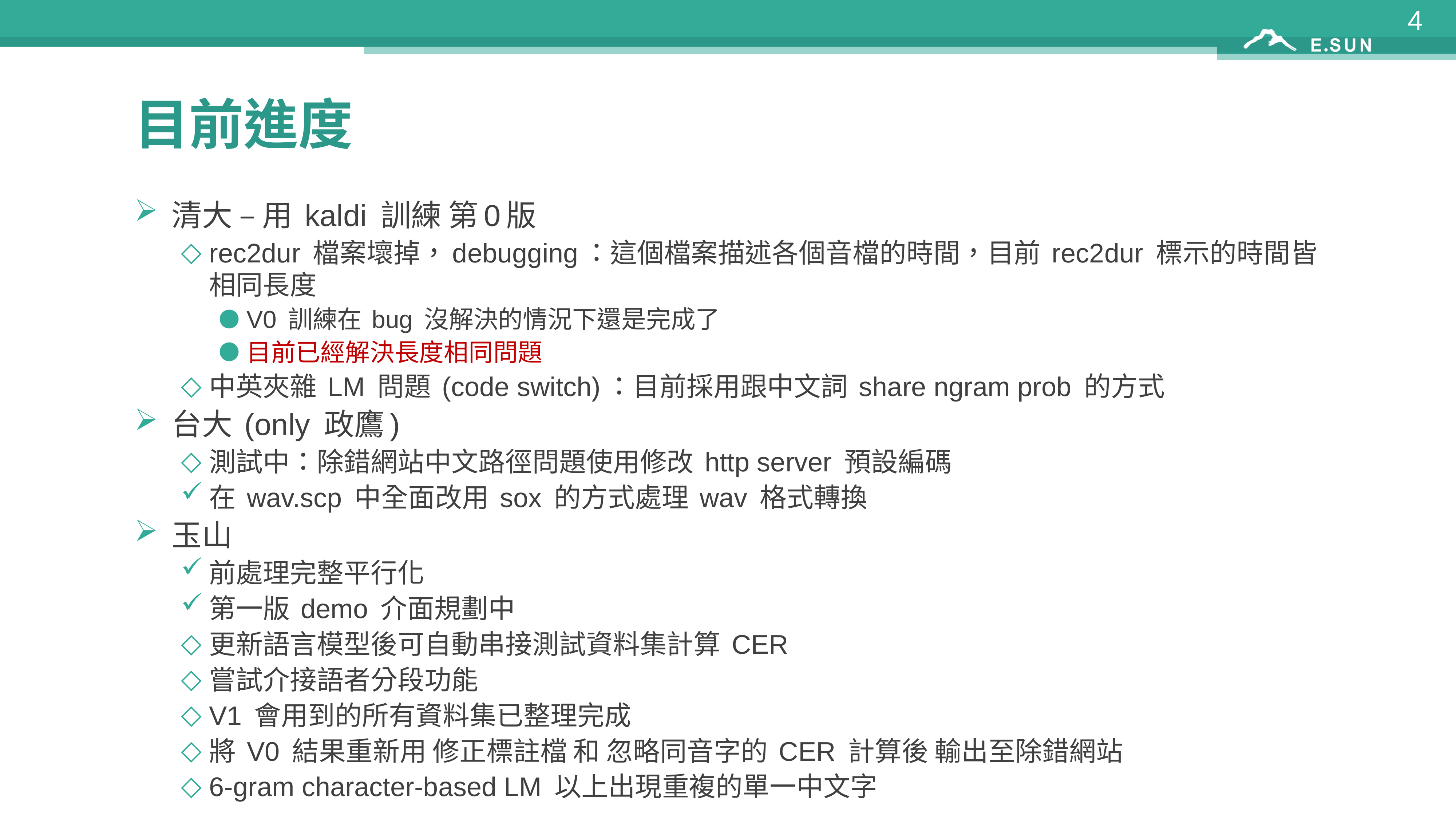

4
# 目前進度
清大 – 用 kaldi 訓練 第0版
rec2dur 檔案壞掉，debugging：這個檔案描述各個音檔的時間，目前 rec2dur 標示的時間皆相同長度
V0 訓練在 bug 沒解決的情況下還是完成了
目前已經解決長度相同問題
中英夾雜 LM 問題 (code switch)：目前採用跟中文詞 share ngram prob 的方式
台大 (only 政鷹)
測試中：除錯網站中文路徑問題使用修改 http server 預設編碼
在 wav.scp 中全面改用 sox 的方式處理 wav 格式轉換
玉山
前處理完整平行化
第一版 demo 介面規劃中
更新語言模型後可自動串接測試資料集計算 CER
嘗試介接語者分段功能
V1 會用到的所有資料集已整理完成
將 V0 結果重新用 修正標註檔 和 忽略同音字的 CER 計算後 輸出至除錯網站
6-gram character-based LM 以上出現重複的單一中文字